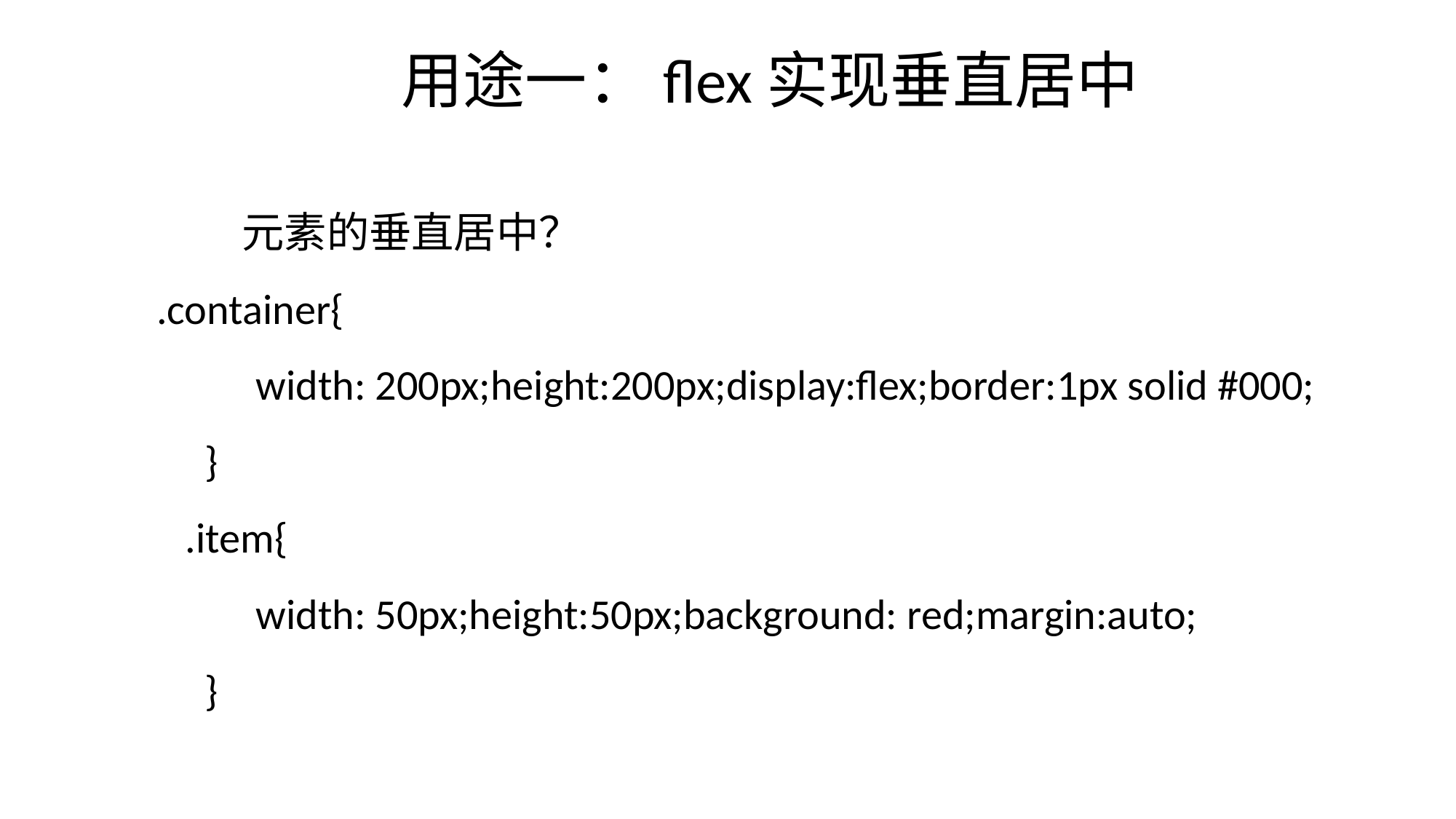

# 用途一：flex实现垂直居中

         元素的垂直居中？
 .container{
      	width: 200px;height:200px;display:flex;border:1px solid #000;
      }
    .item{
      	width: 50px;height:50px;background: red;margin:auto;
      }